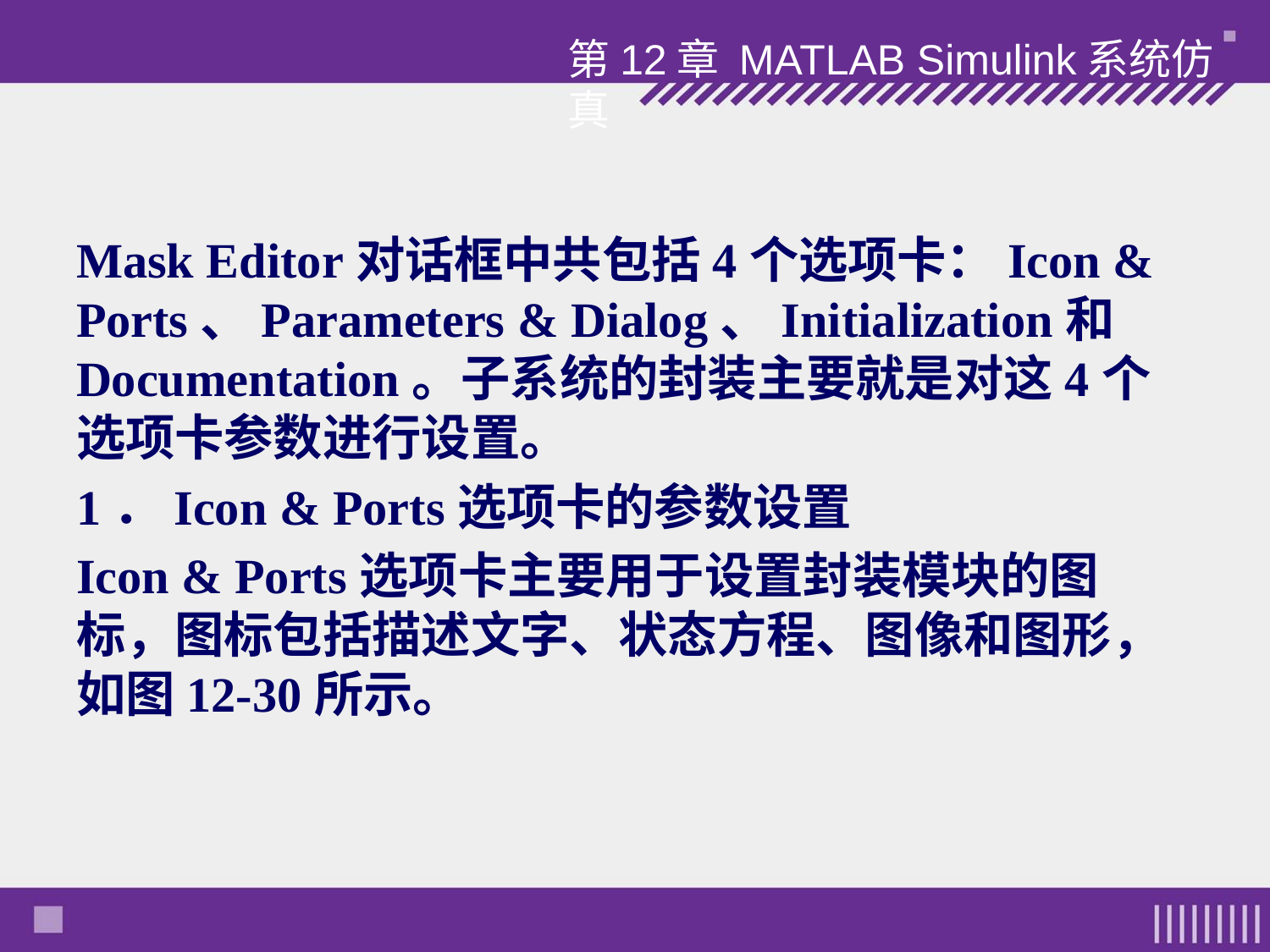

第12章 MATLAB Simulink系统仿真
Mask Editor对话框中共包括4个选项卡：Icon & Ports、Parameters & Dialog、Initialization和Documentation。子系统的封装主要就是对这4个选项卡参数进行设置。
1．Icon & Ports选项卡的参数设置
Icon & Ports选项卡主要用于设置封装模块的图标，图标包括描述文字、状态方程、图像和图形，如图12-30所示。